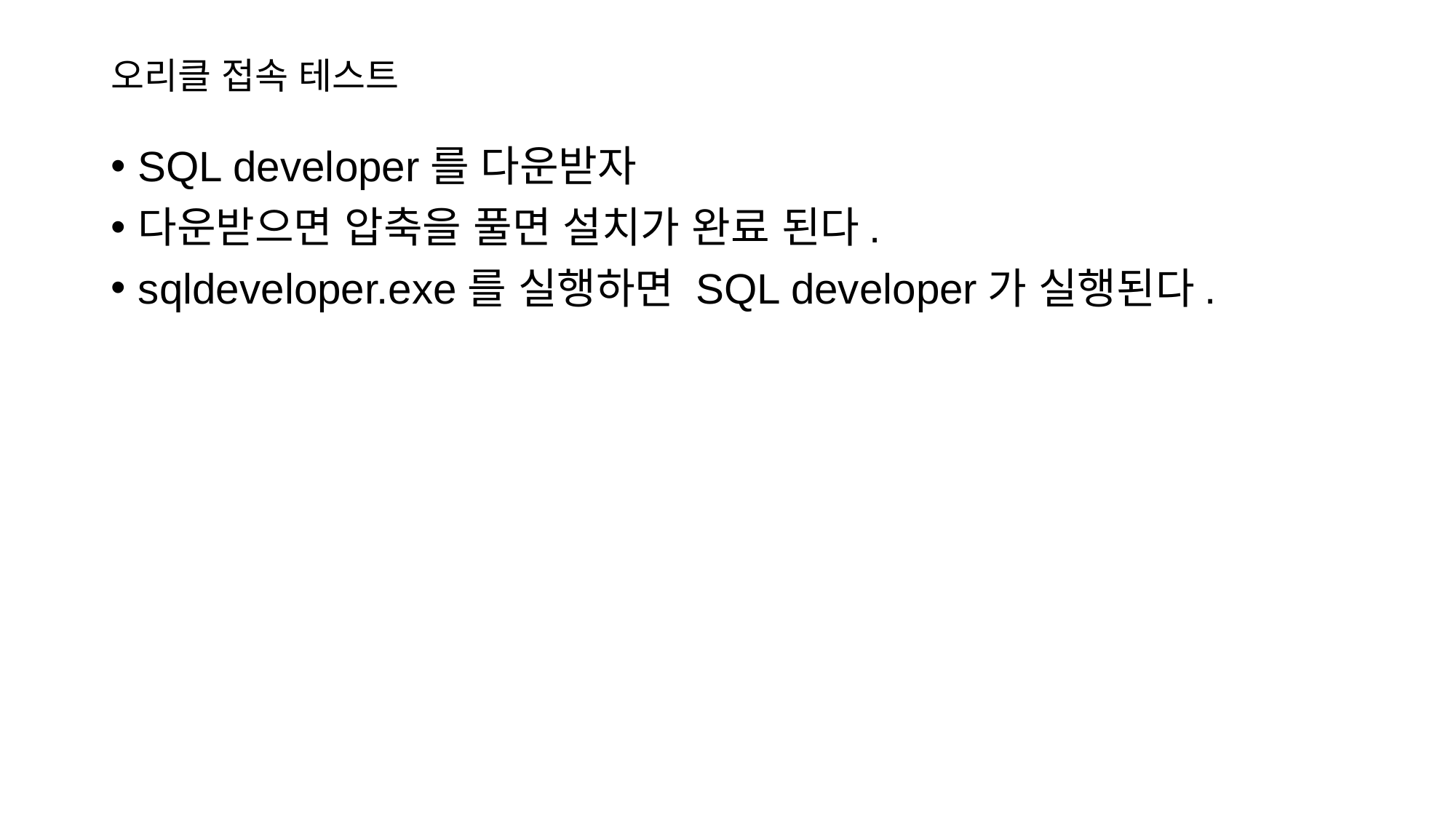

# 오리클 접속 테스트
SQL developer를 다운받자
다운받으면 압축을 풀면 설치가 완료 된다.
sqldeveloper.exe를 실행하면 SQL developer가 실행된다.